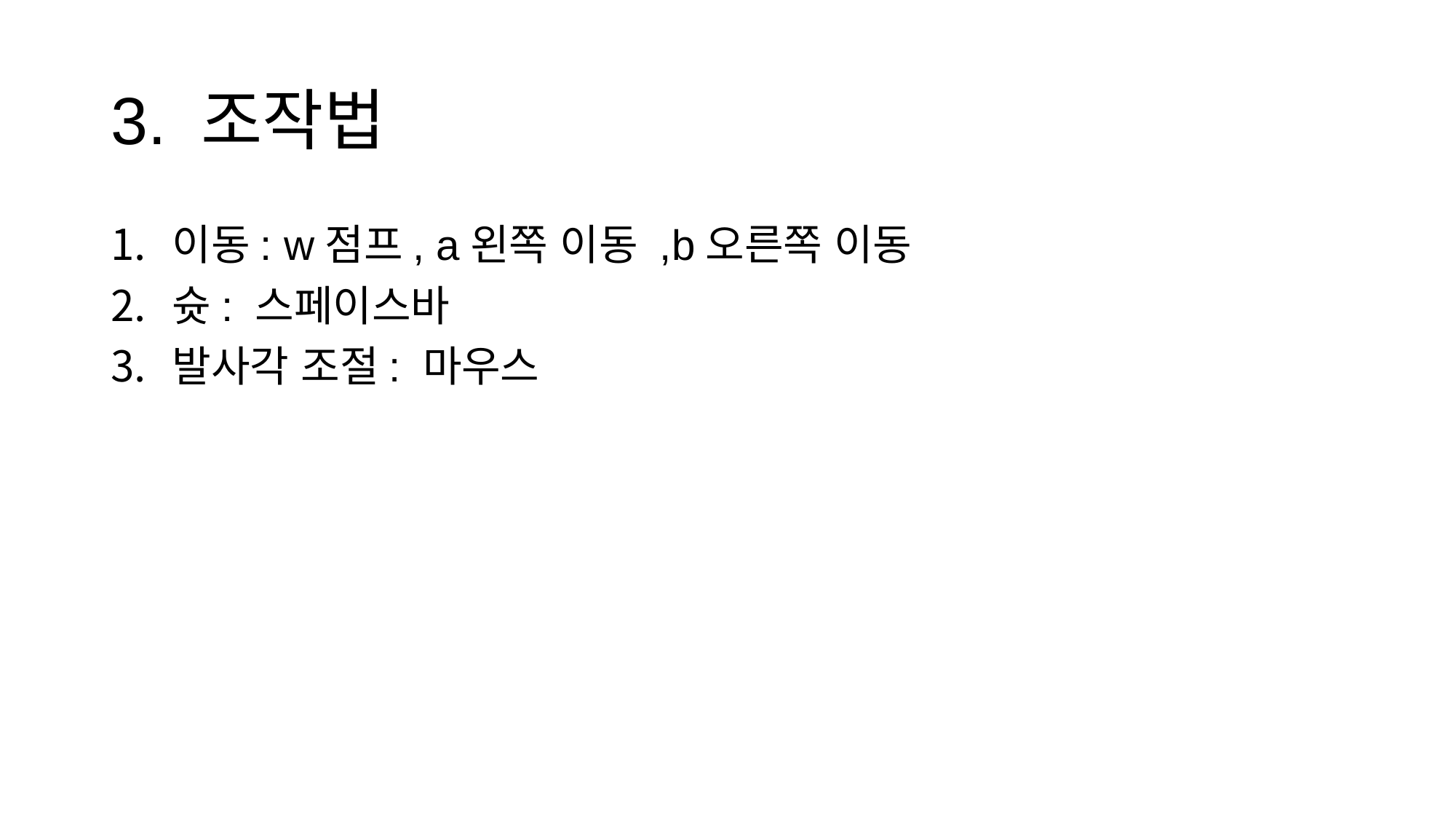

# 3. 조작법
이동: w점프, a왼쪽 이동 ,b오른쪽 이동
슛: 스페이스바
발사각 조절: 마우스